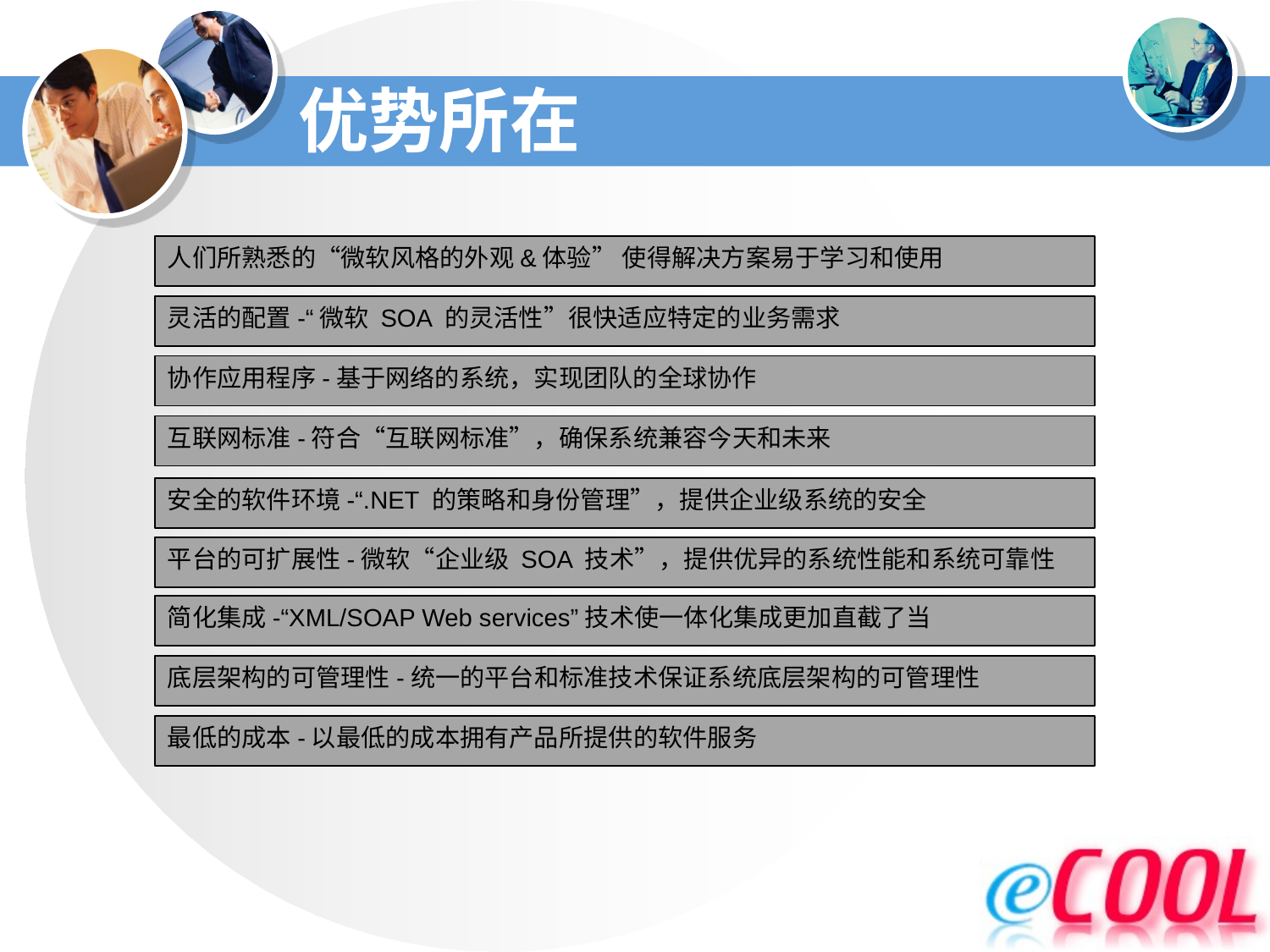

# 优势所在
人们所熟悉的“微软风格的外观&体验” 使得解决方案易于学习和使用

灵活的配置-“微软 SOA 的灵活性”很快适应特定的业务需求

协作应用程序-基于网络的系统，实现团队的全球协作

互联网标准-符合“互联网标准”，确保系统兼容今天和未来

安全的软件环境-“.NET 的策略和身份管理”，提供企业级系统的安全
平台的可扩展性-微软“企业级 SOA 技术”，提供优异的系统性能和系统可靠性

简化集成-“XML/SOAP Web services”技术使一体化集成更加直截了当
底层架构的可管理性-统一的平台和标准技术保证系统底层架构的可管理性

最低的成本-以最低的成本拥有产品所提供的软件服务